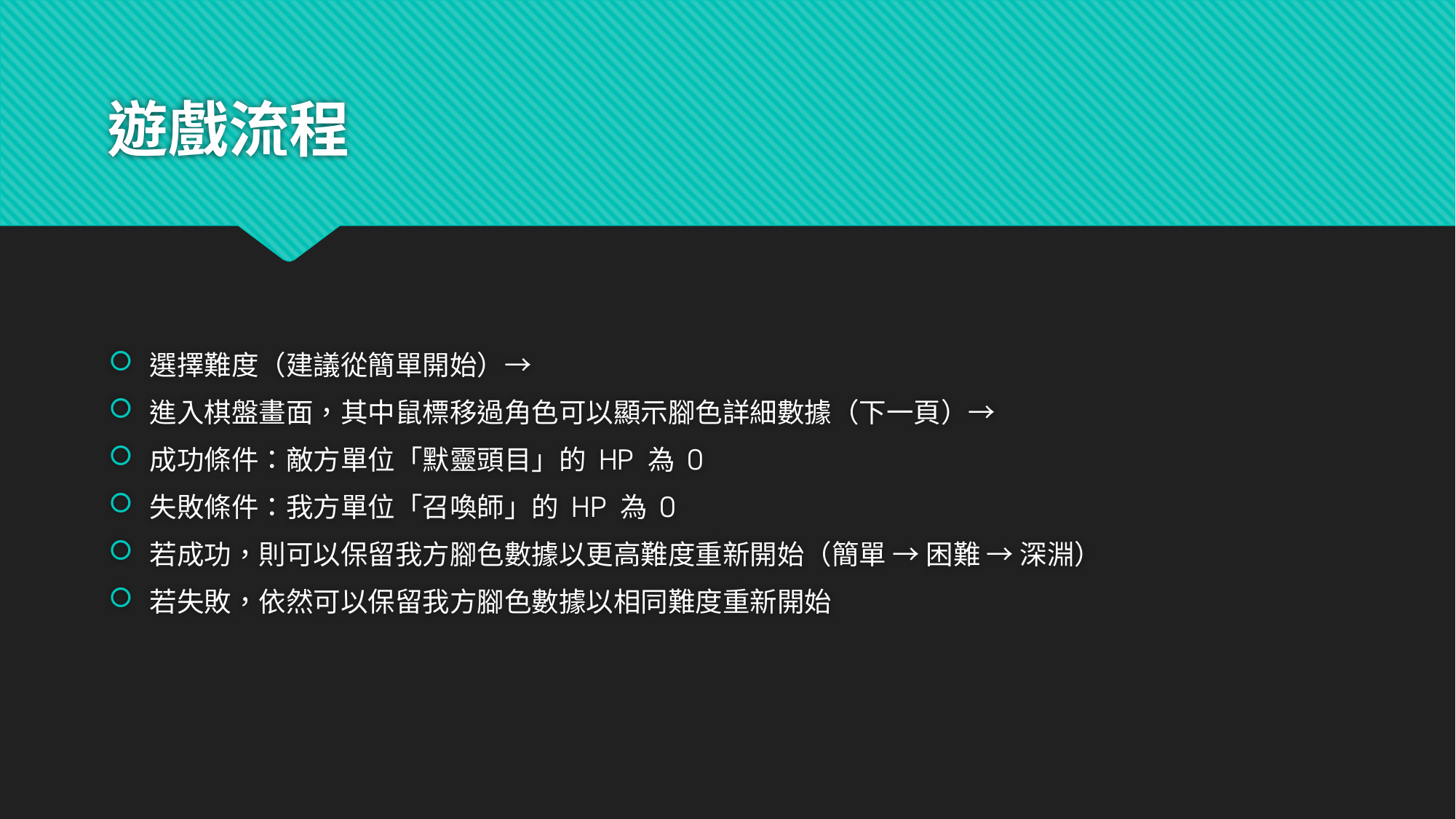

# 遊戲流程
選擇難度（建議從簡單開始）→
進入棋盤畫面，其中鼠標移過角色可以顯示腳色詳細數據（下一頁）→
成功條件：敵方單位「默靈頭目」的 HP 為 0
失敗條件：我方單位「召喚師」的 HP 為 0
若成功，則可以保留我方腳色數據以更高難度重新開始（簡單 → 困難 → 深淵）
若失敗，依然可以保留我方腳色數據以相同難度重新開始